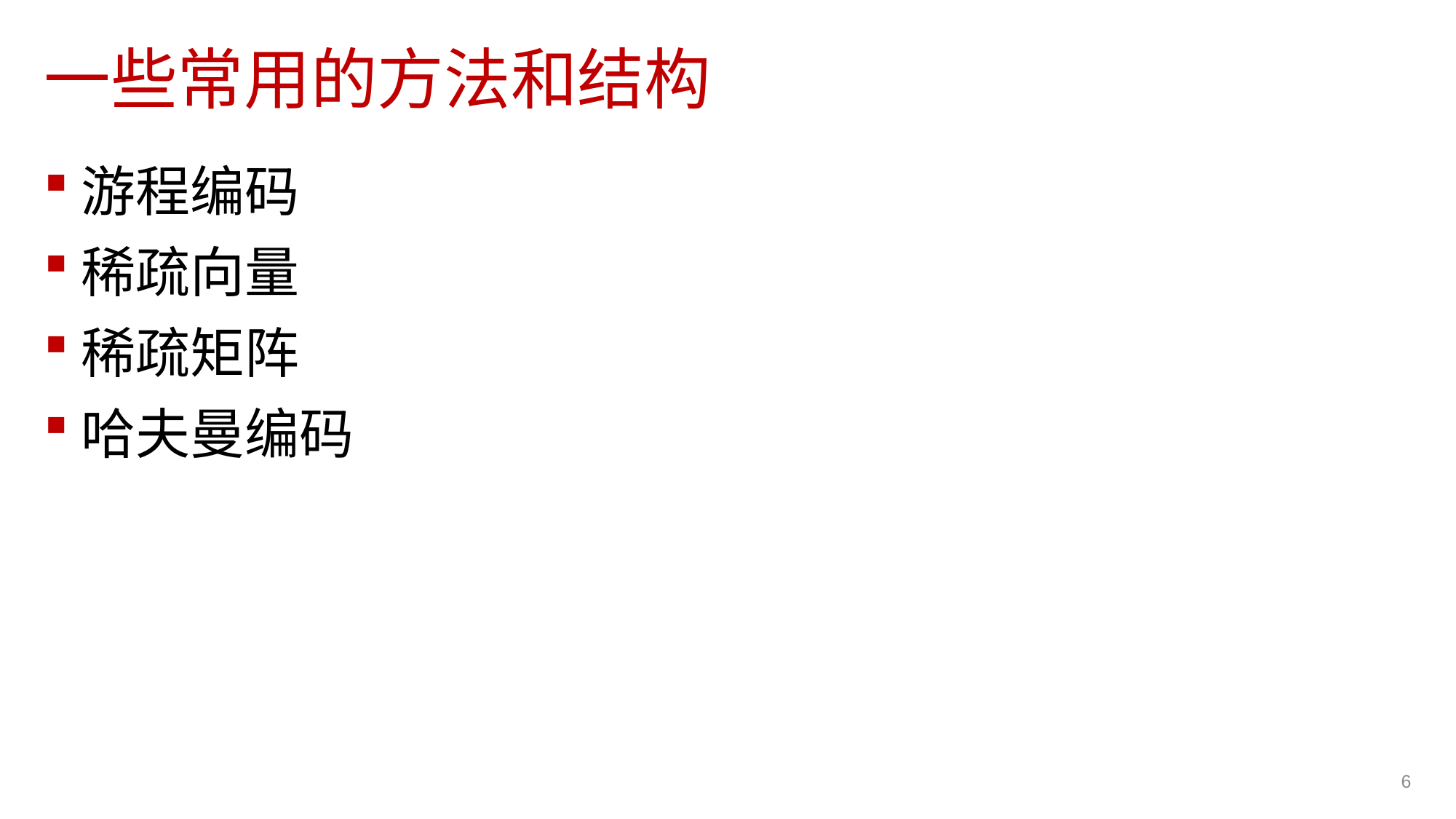

# 一些常用的方法和结构
游程编码
稀疏向量
稀疏矩阵
哈夫曼编码
6